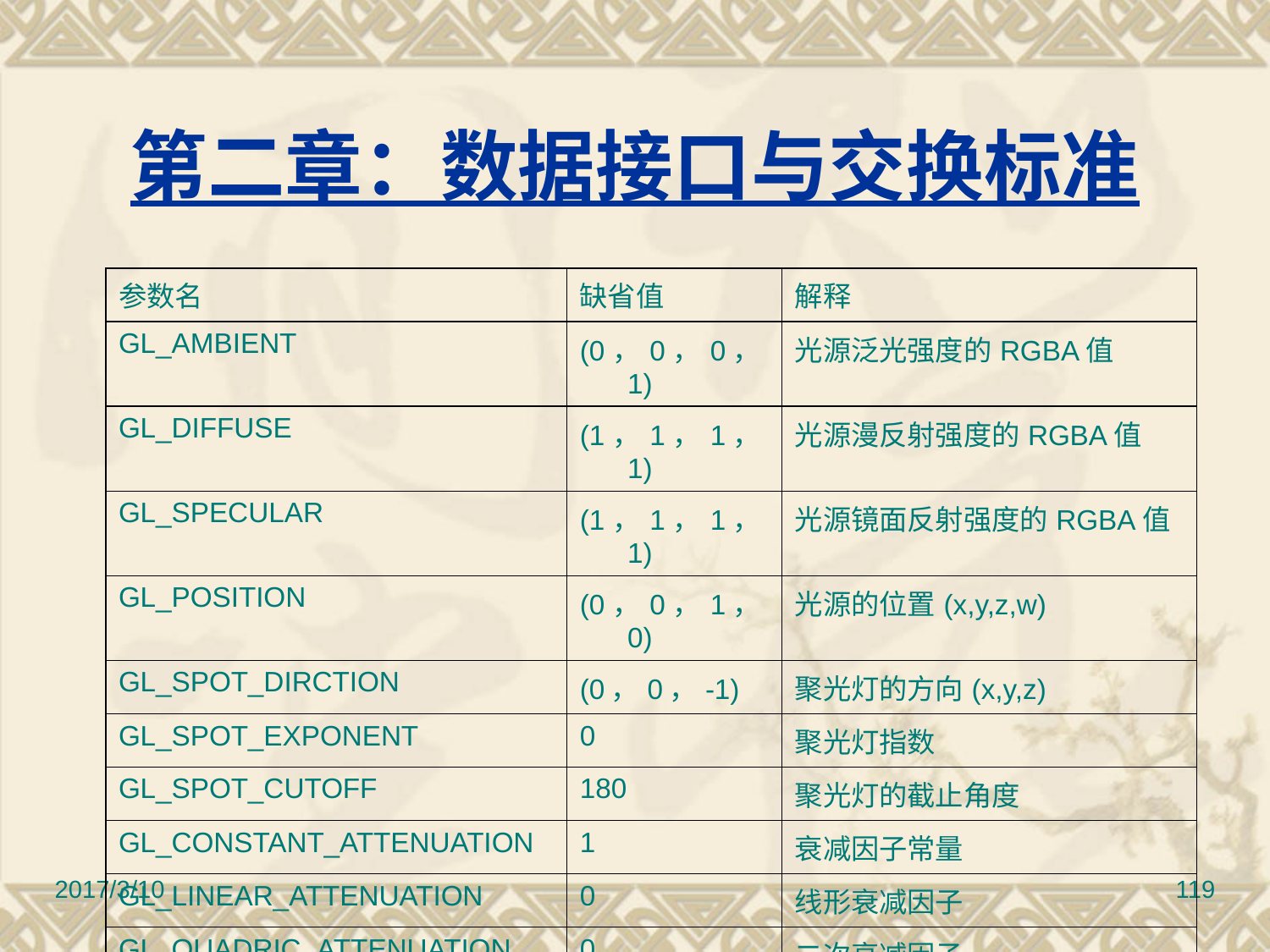

# 第二章：数据接口与交换标准
| 参数名 | 缺省值 | 解释 |
| --- | --- | --- |
| GL\_AMBIENT | (0，0，0，1) | 光源泛光强度的RGBA值 |
| GL\_DIFFUSE | (1，1，1，1) | 光源漫反射强度的RGBA值 |
| GL\_SPECULAR | (1，1，1，1) | 光源镜面反射强度的RGBA值 |
| GL\_POSITION | (0，0，1，0) | 光源的位置(x,y,z,w) |
| GL\_SPOT\_DIRCTION | (0，0，-1) | 聚光灯的方向(x,y,z) |
| GL\_SPOT\_EXPONENT | 0 | 聚光灯指数 |
| GL\_SPOT\_CUTOFF | 180 | 聚光灯的截止角度 |
| GL\_CONSTANT\_ATTENUATION | 1 | 衰减因子常量 |
| GL\_LINEAR\_ATTENUATION | 0 | 线形衰减因子 |
| GL\_QUADRIC\_ATTENUATION | 0 | 二次衰减因子 |
2017/3/10
119